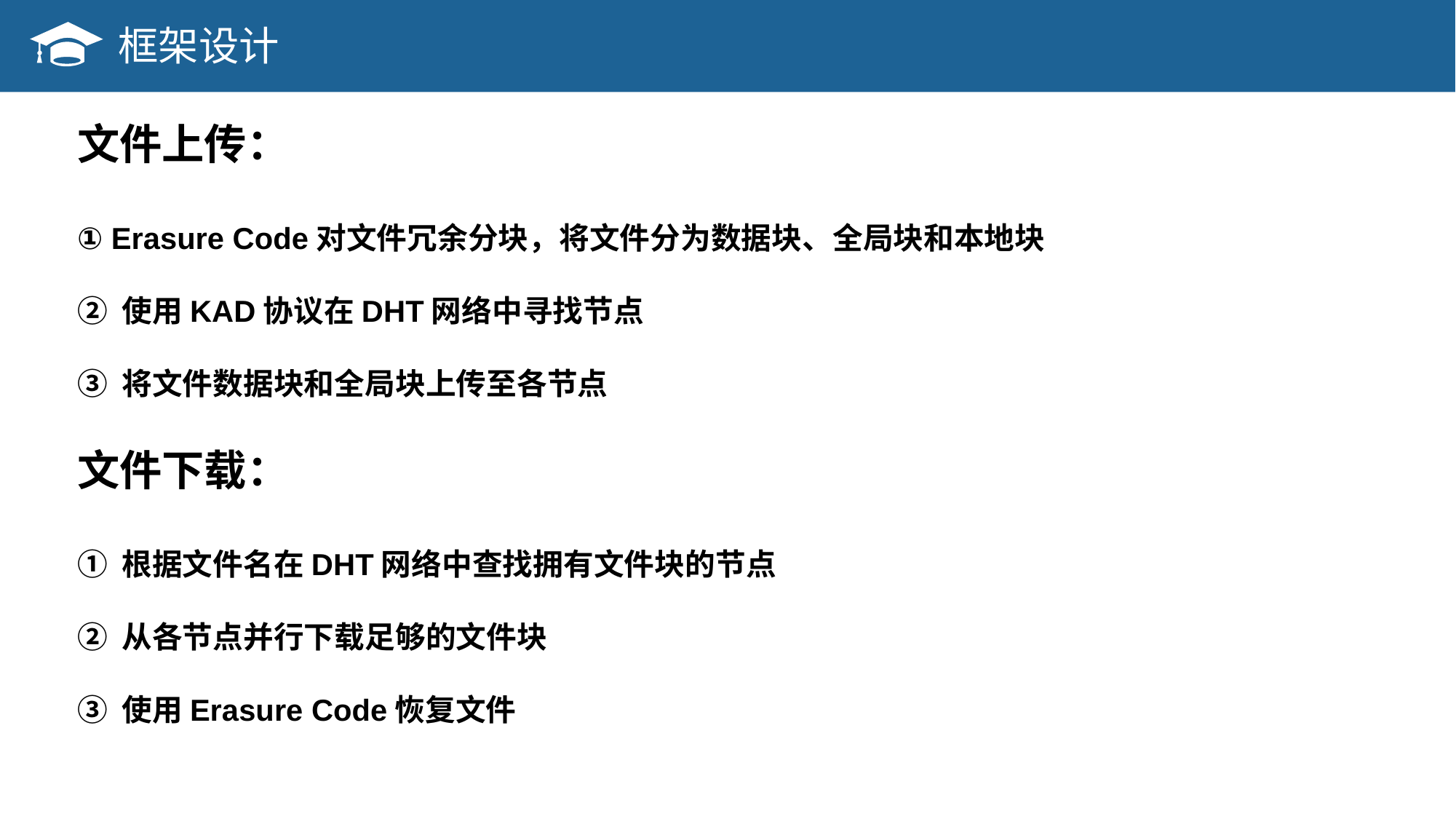

框架设计

文件上传：

① Erasure Code对文件冗余分块，将文件分为数据块、全局块和本地块

② 使用KAD协议在DHT网络中寻找节点

③ 将文件数据块和全局块上传至各节点
文件下载：

① 根据文件名在DHT网络中查找拥有文件块的节点

② 从各节点并行下载足够的文件块

③ 使用Erasure Code恢复文件